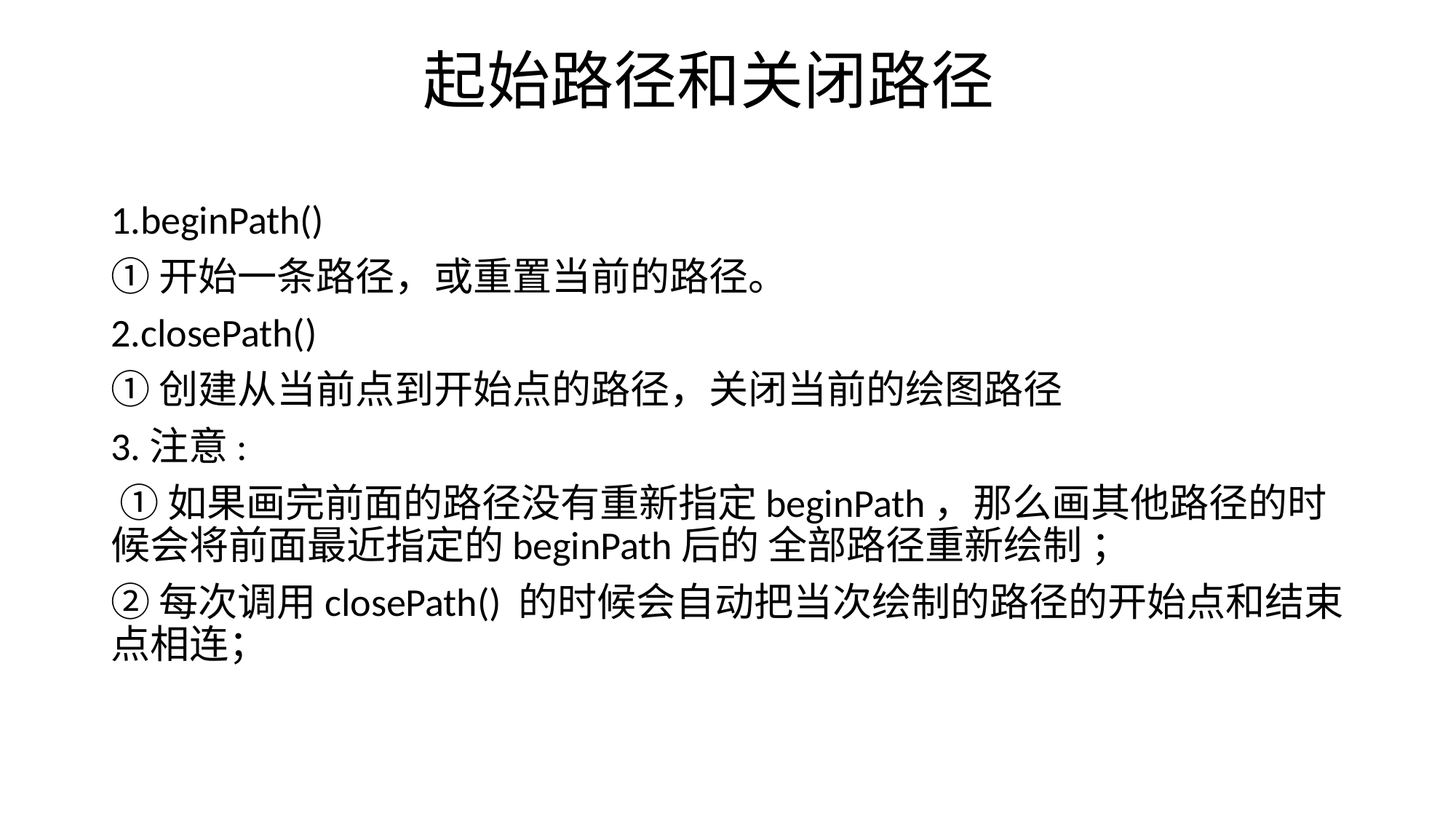

# 起始路径和关闭路径
1.beginPath()
①开始一条路径，或重置当前的路径。
2.closePath()
①创建从当前点到开始点的路径，关闭当前的绘图路径
3.注意:
 ①如果画完前面的路径没有重新指定beginPath，那么画其他路径的时候会将前面最近指定的beginPath后的 全部路径重新绘制 ；
②每次调用closePath() 的时候会自动把当次绘制的路径的开始点和结束点相连；